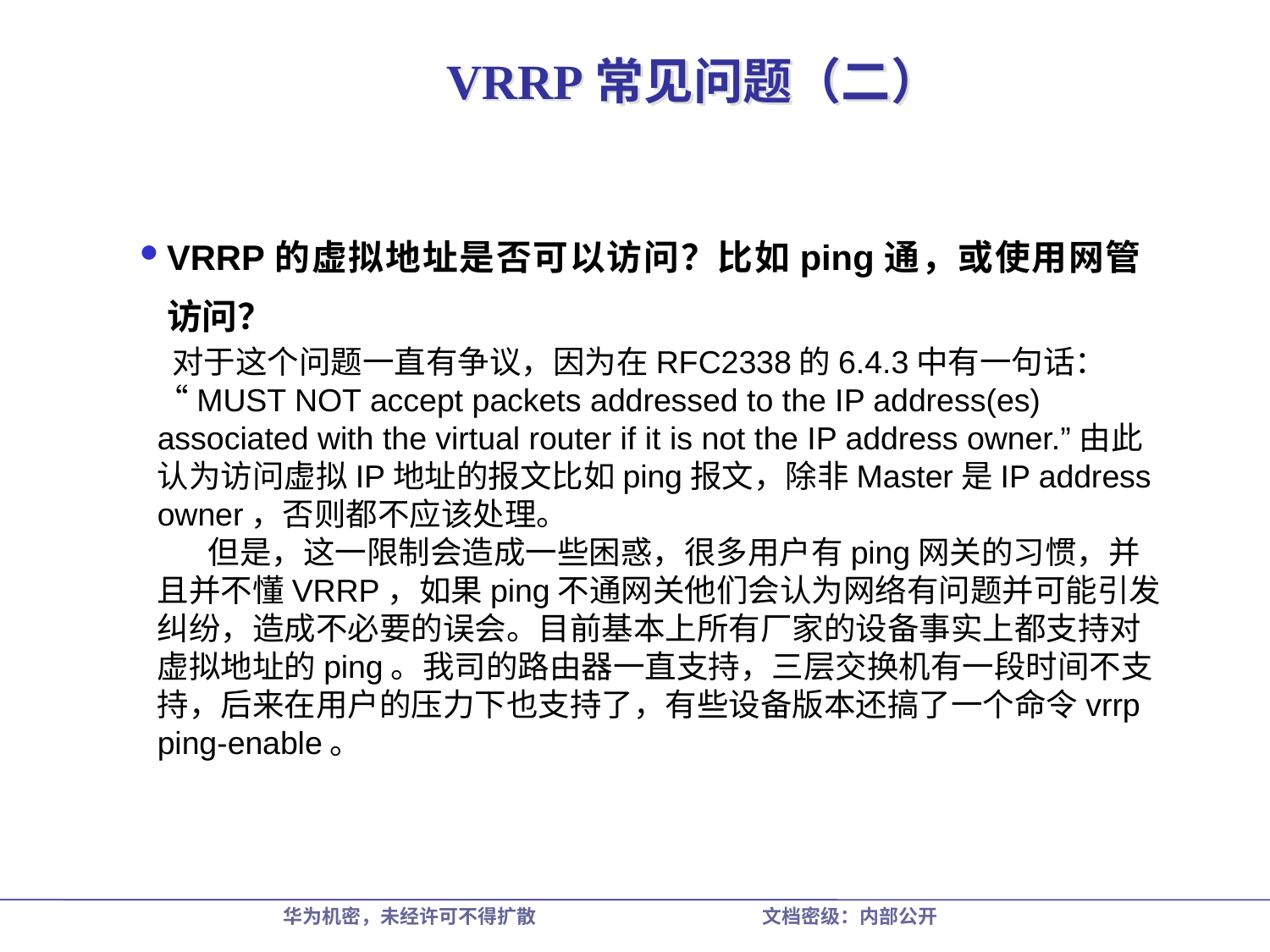

# VRRP常见问题（二）
VRRP的虚拟地址是否可以访问？比如ping通，或使用网管访问？
 对于这个问题一直有争议，因为在RFC2338的6.4.3中有一句话：“MUST NOT accept packets addressed to the IP address(es) associated with the virtual router if it is not the IP address owner.”由此认为访问虚拟IP地址的报文比如ping报文，除非Master是IP address owner，否则都不应该处理。
      但是，这一限制会造成一些困惑，很多用户有ping网关的习惯，并且并不懂VRRP，如果ping不通网关他们会认为网络有问题并可能引发纠纷，造成不必要的误会。目前基本上所有厂家的设备事实上都支持对虚拟地址的ping。我司的路由器一直支持，三层交换机有一段时间不支持，后来在用户的压力下也支持了，有些设备版本还搞了一个命令vrrp ping-enable。